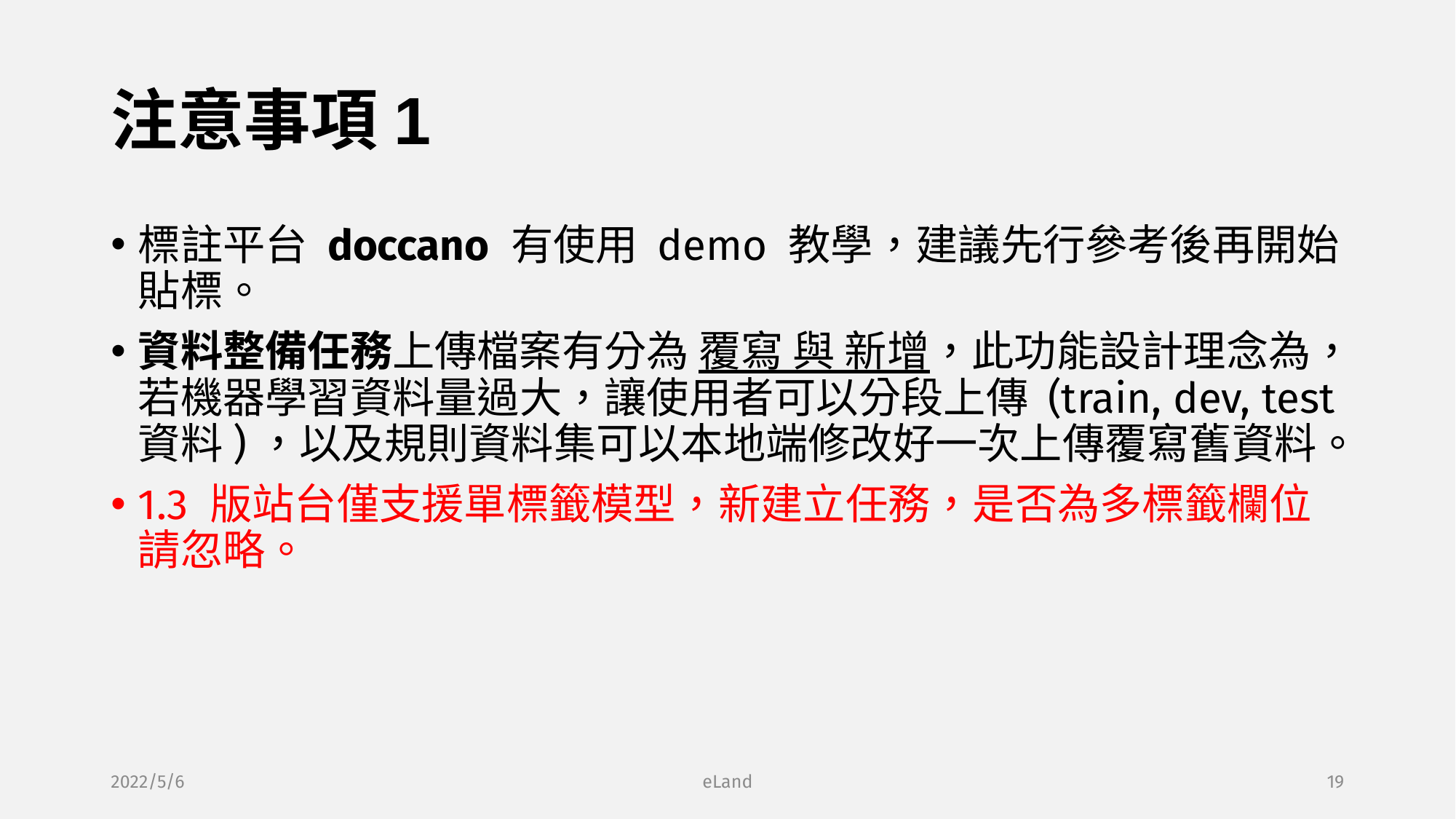

# 注意事項1
標註平台 doccano 有使用 demo 教學，建議先行參考後再開始貼標。
資料整備任務上傳檔案有分為 覆寫 與 新增，此功能設計理念為，若機器學習資料量過大，讓使用者可以分段上傳 (train, dev, test資料)，以及規則資料集可以本地端修改好一次上傳覆寫舊資料。
1.3 版站台僅支援單標籤模型，新建立任務，是否為多標籤欄位請忽略。
2022/5/6
eLand
19